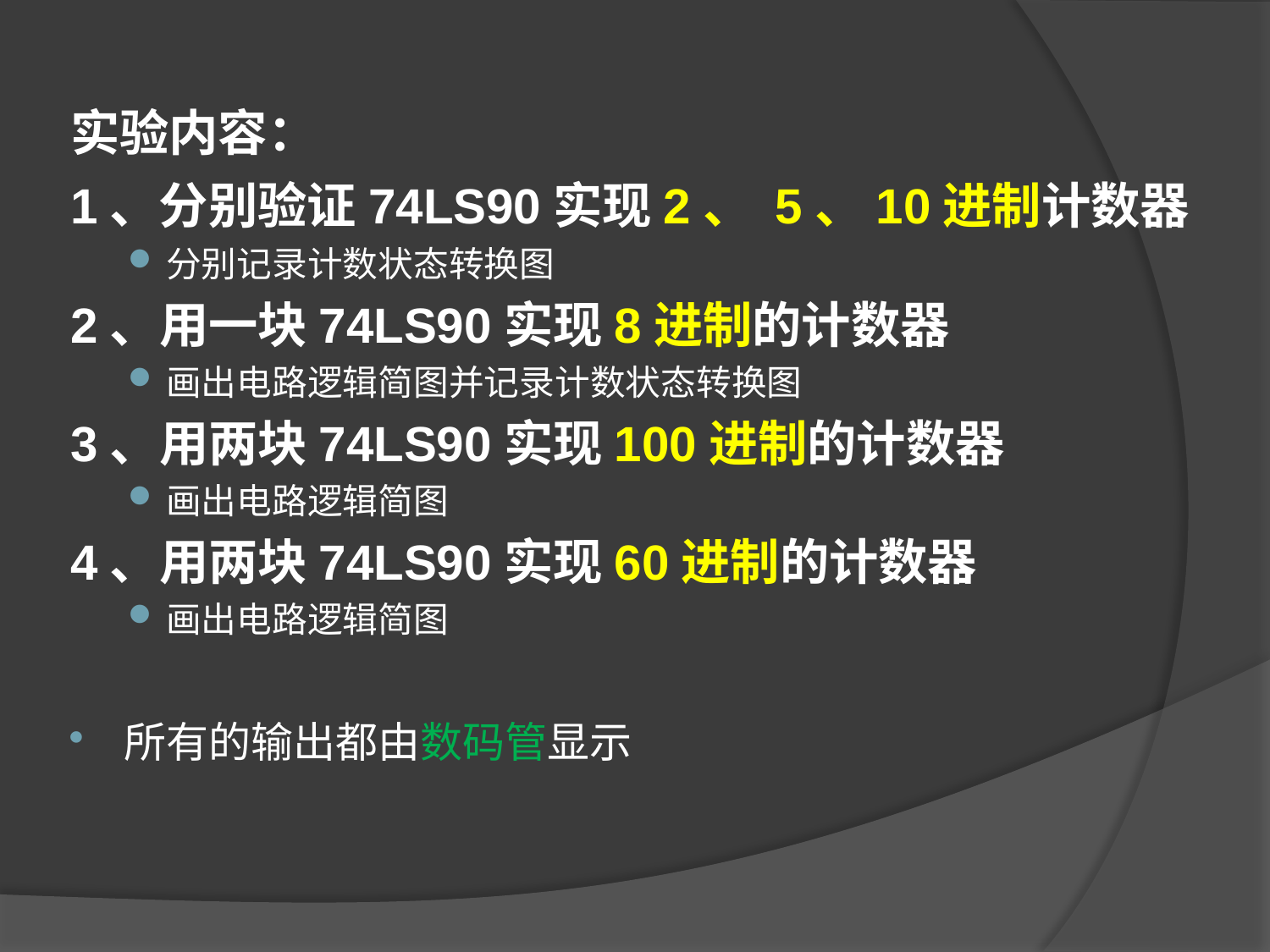

实验内容：
1、分别验证74LS90实现2、 5、10进制计数器
分别记录计数状态转换图
2、用一块74LS90实现8进制的计数器
画出电路逻辑简图并记录计数状态转换图
3、用两块74LS90实现100进制的计数器
画出电路逻辑简图
4、用两块74LS90实现60进制的计数器
画出电路逻辑简图

所有的输出都由数码管显示